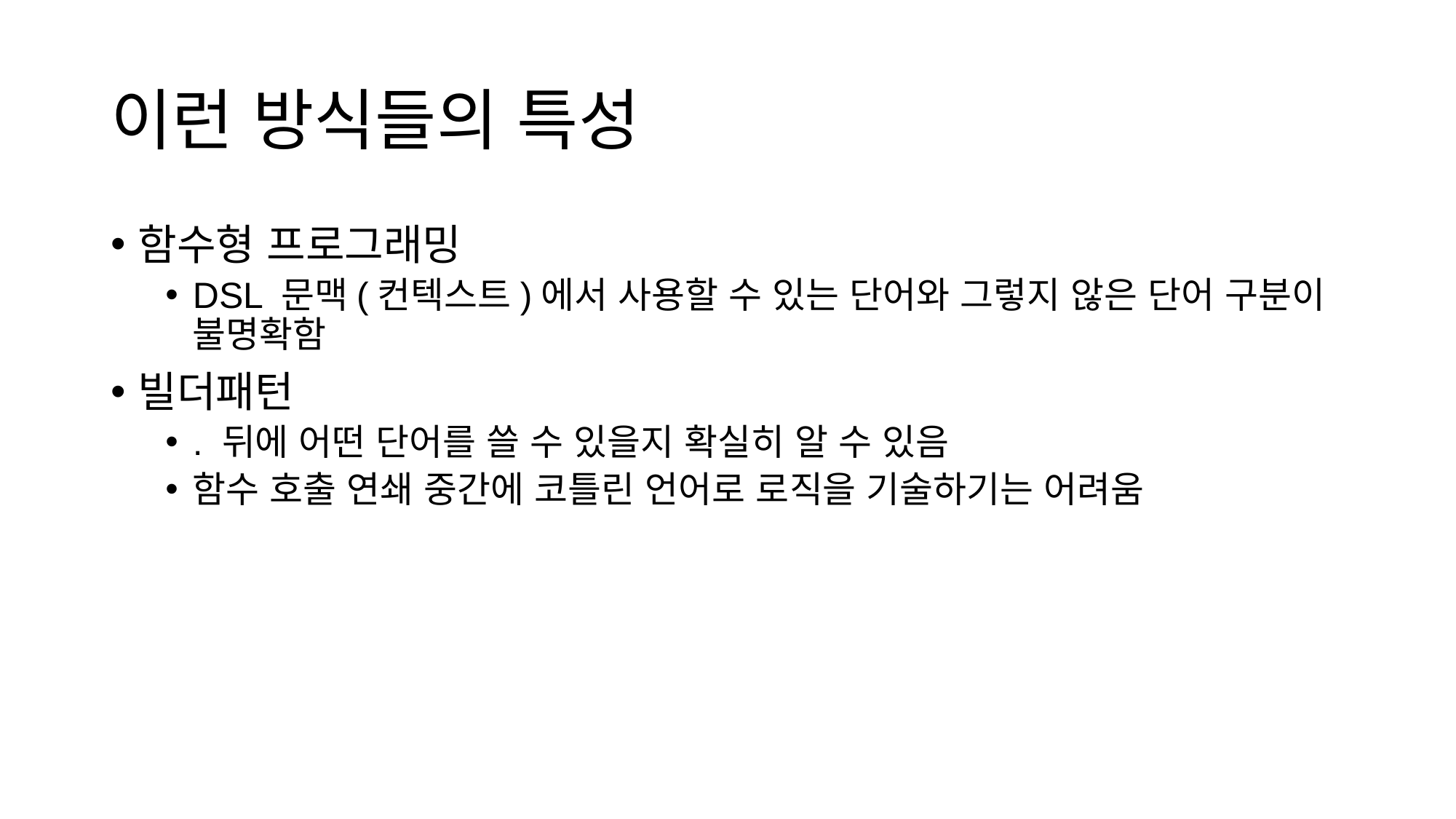

# 이런 방식들의 특성
함수형 프로그래밍
DSL 문맥(컨텍스트)에서 사용할 수 있는 단어와 그렇지 않은 단어 구분이 불명확함
빌더패턴
. 뒤에 어떤 단어를 쓸 수 있을지 확실히 알 수 있음
함수 호출 연쇄 중간에 코틀린 언어로 로직을 기술하기는 어려움